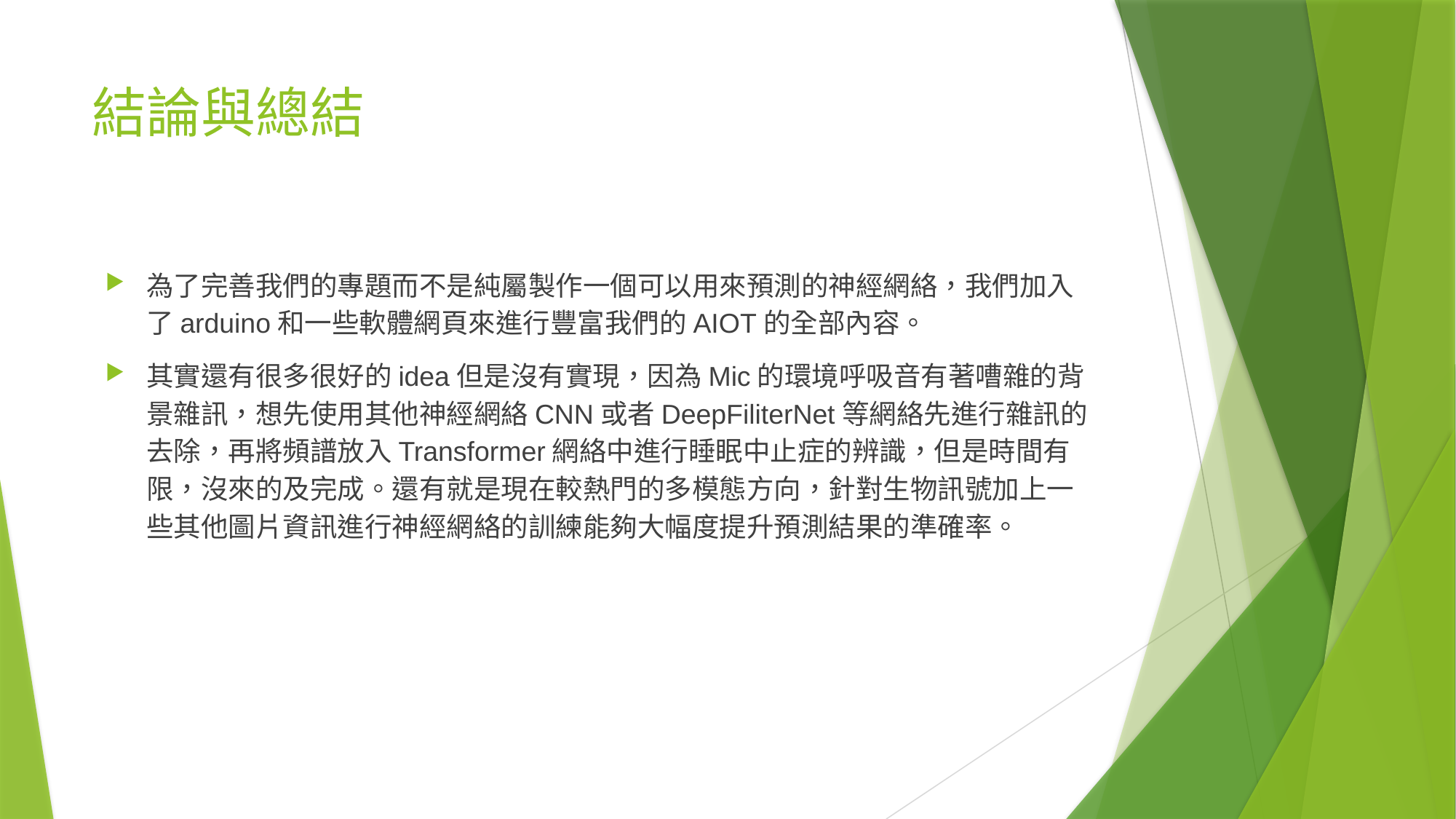

# 結論與總結
為了完善我們的專題而不是純屬製作一個可以用來預測的神經網絡，我們加入了arduino和一些軟體網頁來進行豐富我們的AIOT的全部內容。
其實還有很多很好的idea但是沒有實現，因為Mic的環境呼吸音有著嘈雜的背景雜訊，想先使用其他神經網絡CNN或者DeepFiliterNet等網絡先進行雜訊的去除，再將頻譜放入Transformer網絡中進行睡眠中止症的辨識，但是時間有限，沒來的及完成。還有就是現在較熱門的多模態方向，針對生物訊號加上一些其他圖片資訊進行神經網絡的訓練能夠大幅度提升預測結果的準確率。